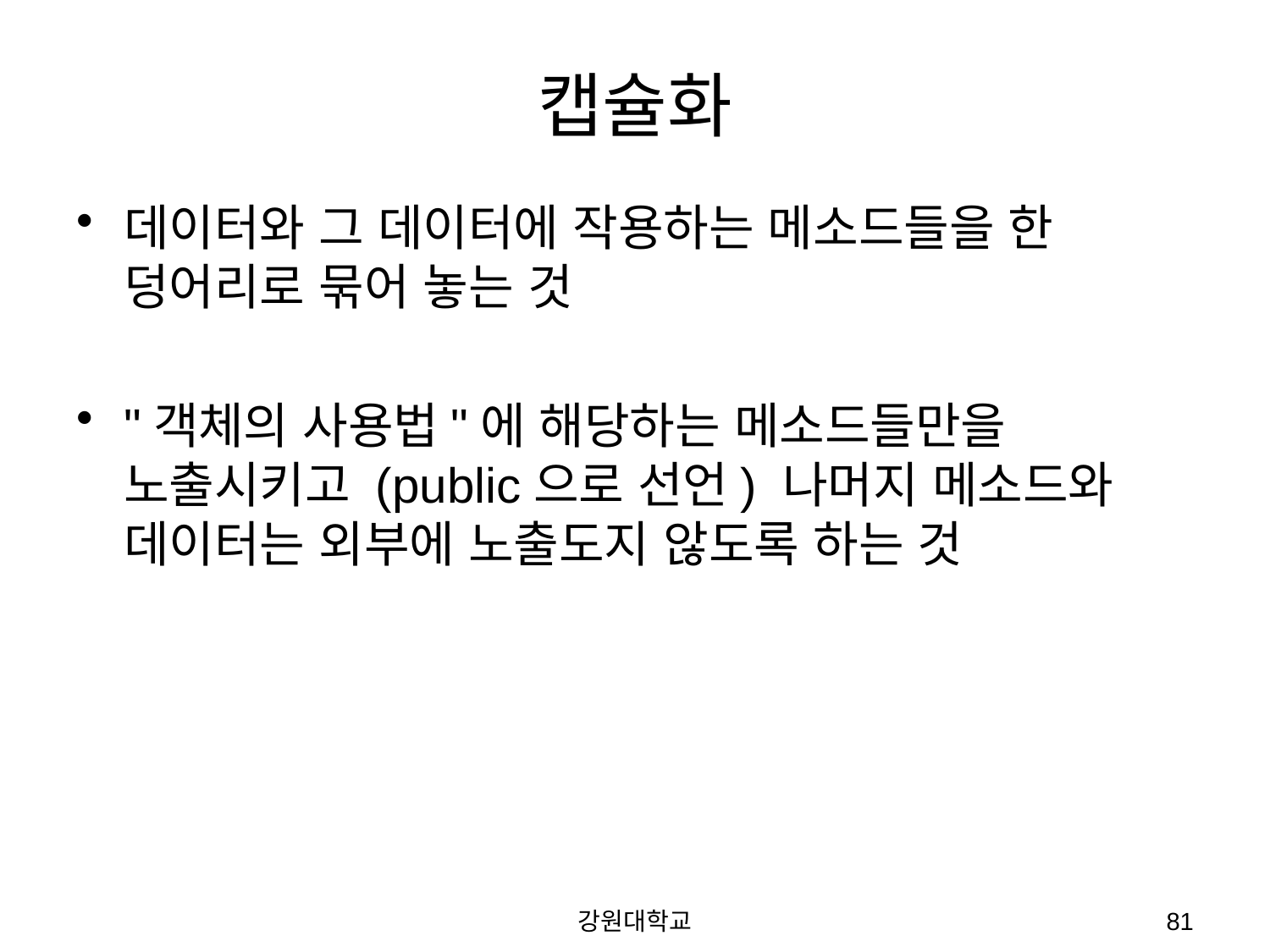

# 캡슐화
데이터와 그 데이터에 작용하는 메소드들을 한 덩어리로 묶어 놓는 것

"객체의 사용법"에 해당하는 메소드들만을 노출시키고 (public으로 선언) 나머지 메소드와 데이터는 외부에 노출도지 않도록 하는 것
강원대학교
81